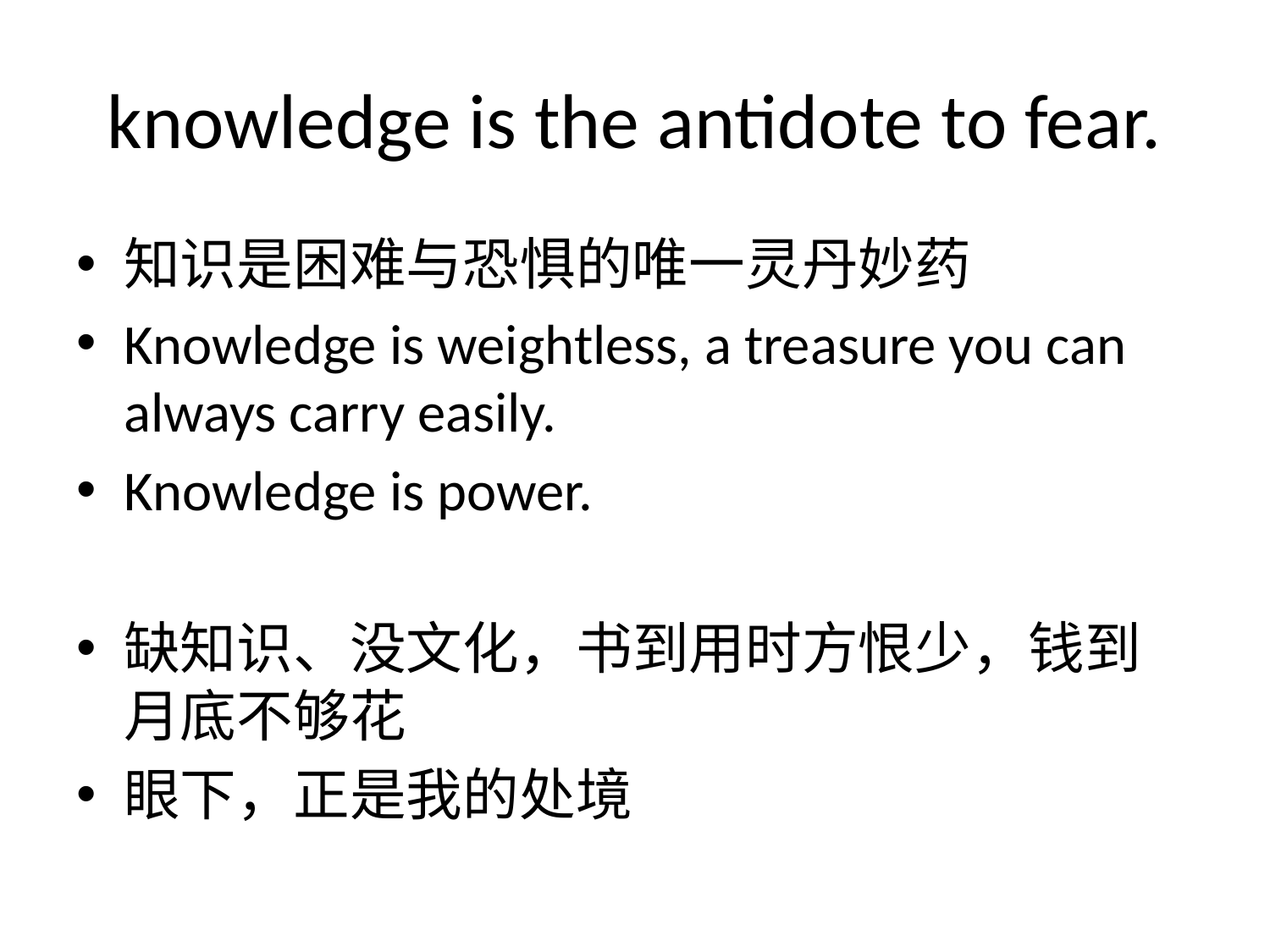

# knowledge is the antidote to fear.
知识是困难与恐惧的唯一灵丹妙药
Knowledge is weightless, a treasure you can always carry easily.
Knowledge is power.

缺知识、没文化，书到用时方恨少，钱到月底不够花
眼下，正是我的处境